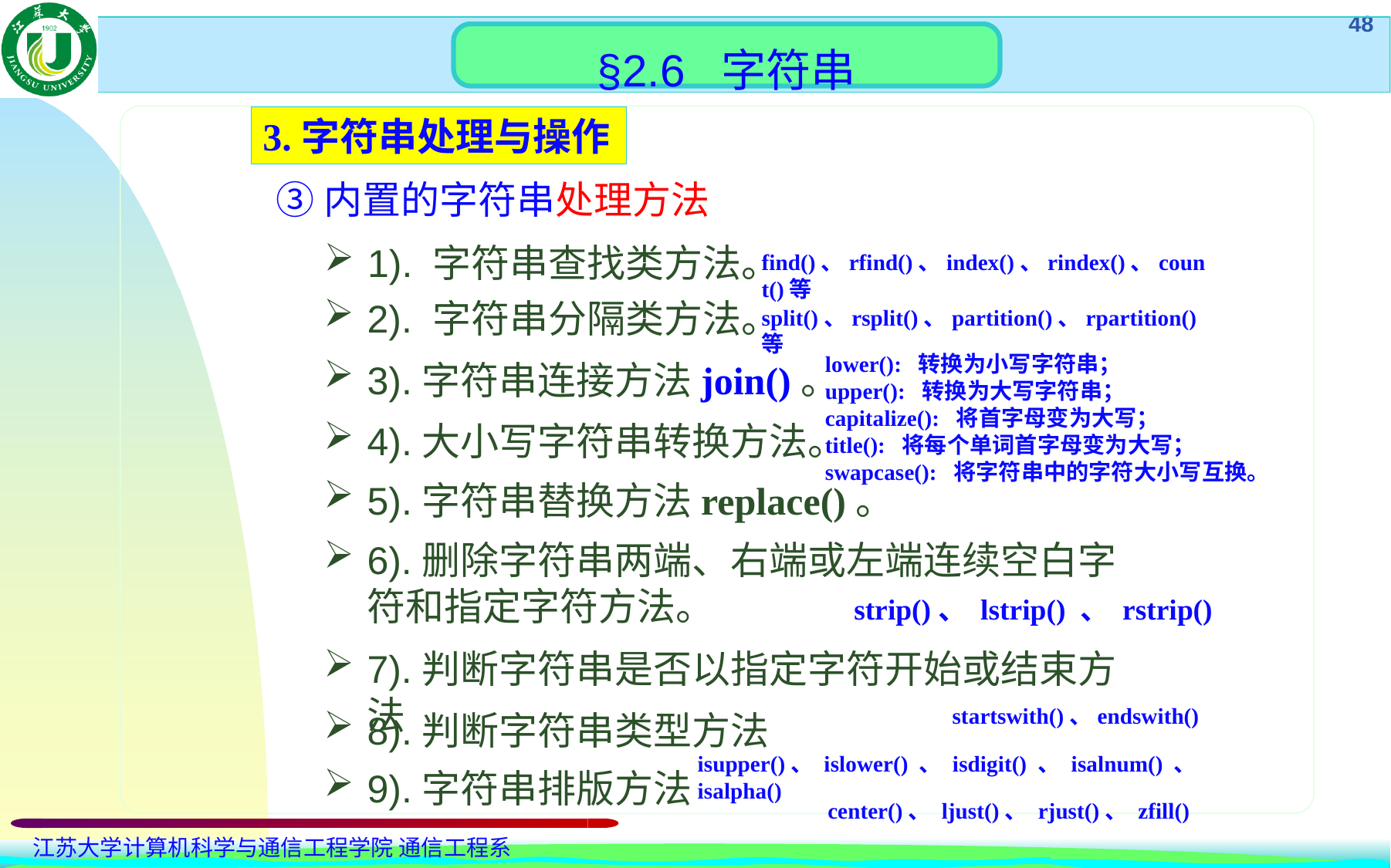

§2.6  字符串
3.字符串处理与操作
   ③内置的字符串处理方法
1). 字符串查找类方法。
find()、rfind()、index()、rindex()、count()等
2). 字符串分隔类方法。
split()、rsplit()、partition()、rpartition()等
lower():  转换为小写字符串；
upper():  转换为大写字符串；
capitalize():  将首字母变为大写；
title():  将每个单词首字母变为大写；
swapcase():  将字符串中的字符大小写互换。
3).字符串连接方法join()。
4).大小写字符串转换方法。
5).字符串替换方法replace()。
6).删除字符串两端、右端或左端连续空白字符和指定字符方法。
strip()、 lstrip() 、 rstrip()
7).判断字符串是否以指定字符开始或结束方法
startswith()、endswith()
8).判断字符串类型方法
isupper()、 islower() 、 isdigit() 、 isalnum() 、 isalpha()
9).字符串排版方法
center()、 ljust()、 rjust()、 zfill()